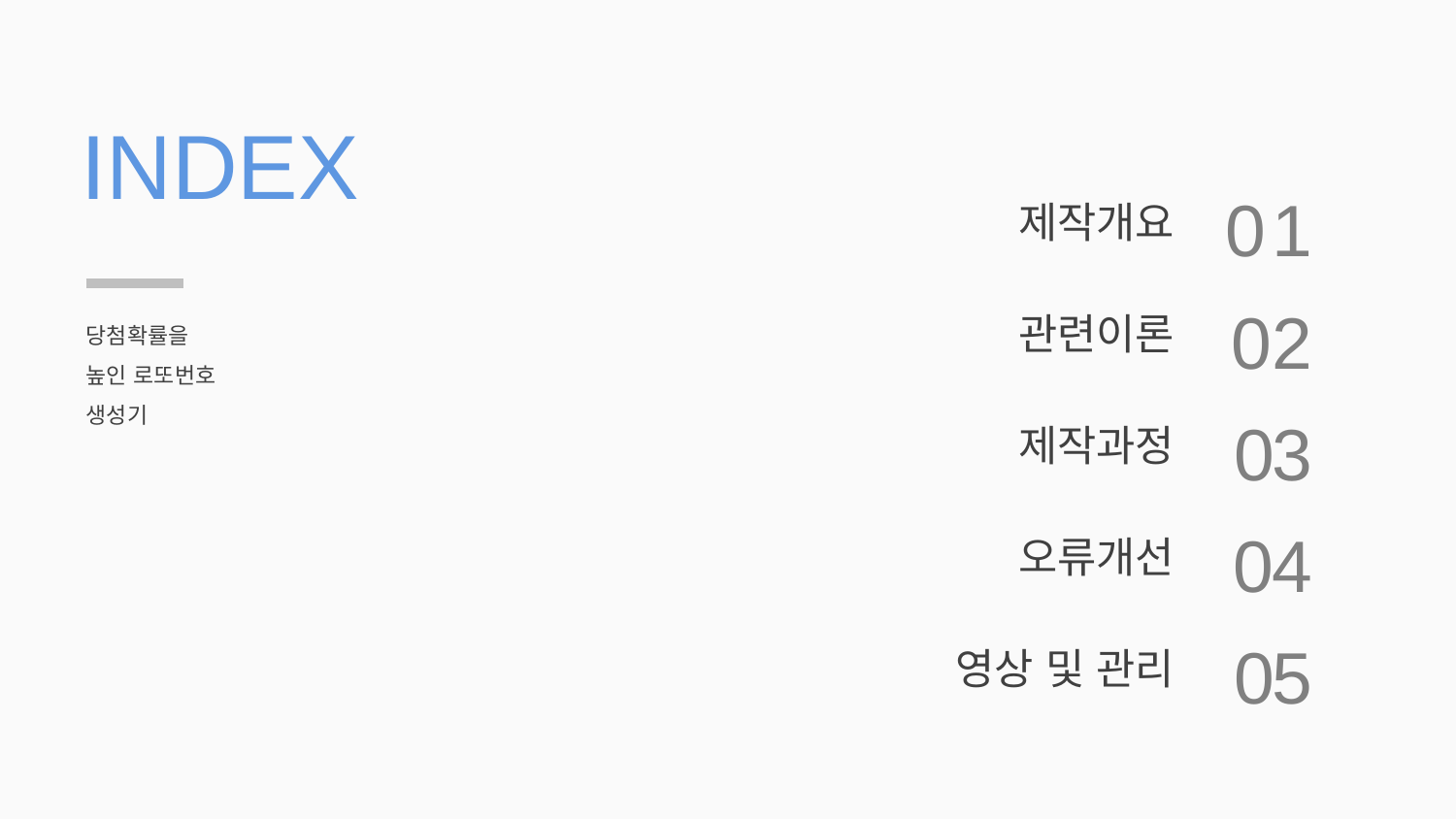

INDEX
제작개요
01
관련이론
02
당첨확률을
높인 로또번호 생성기
제작과정
03
오류개선
04
영상 및 관리
05